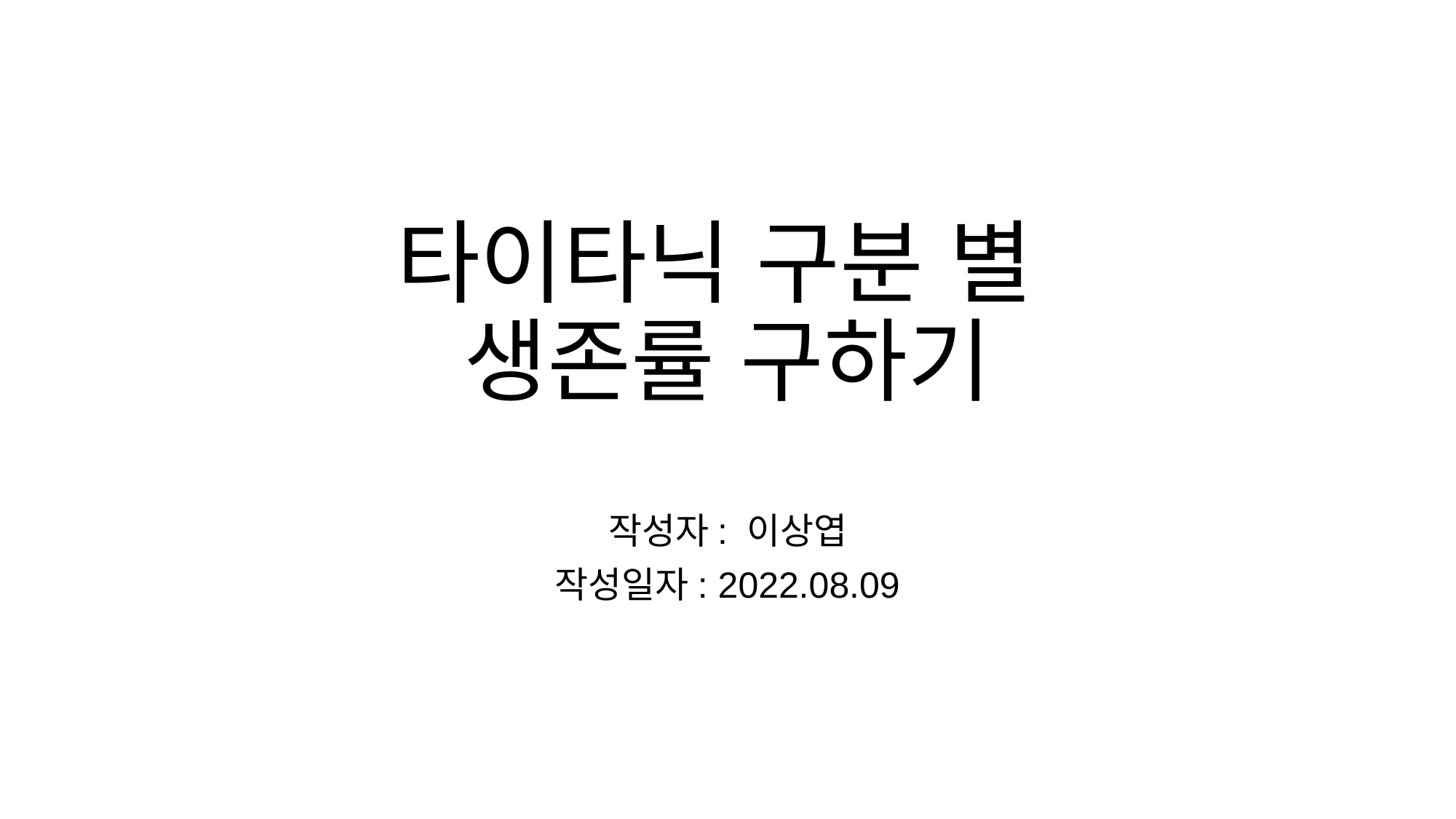

# 타이타닉 구분 별 생존률 구하기
작성자: 이상엽
작성일자: 2022.08.09